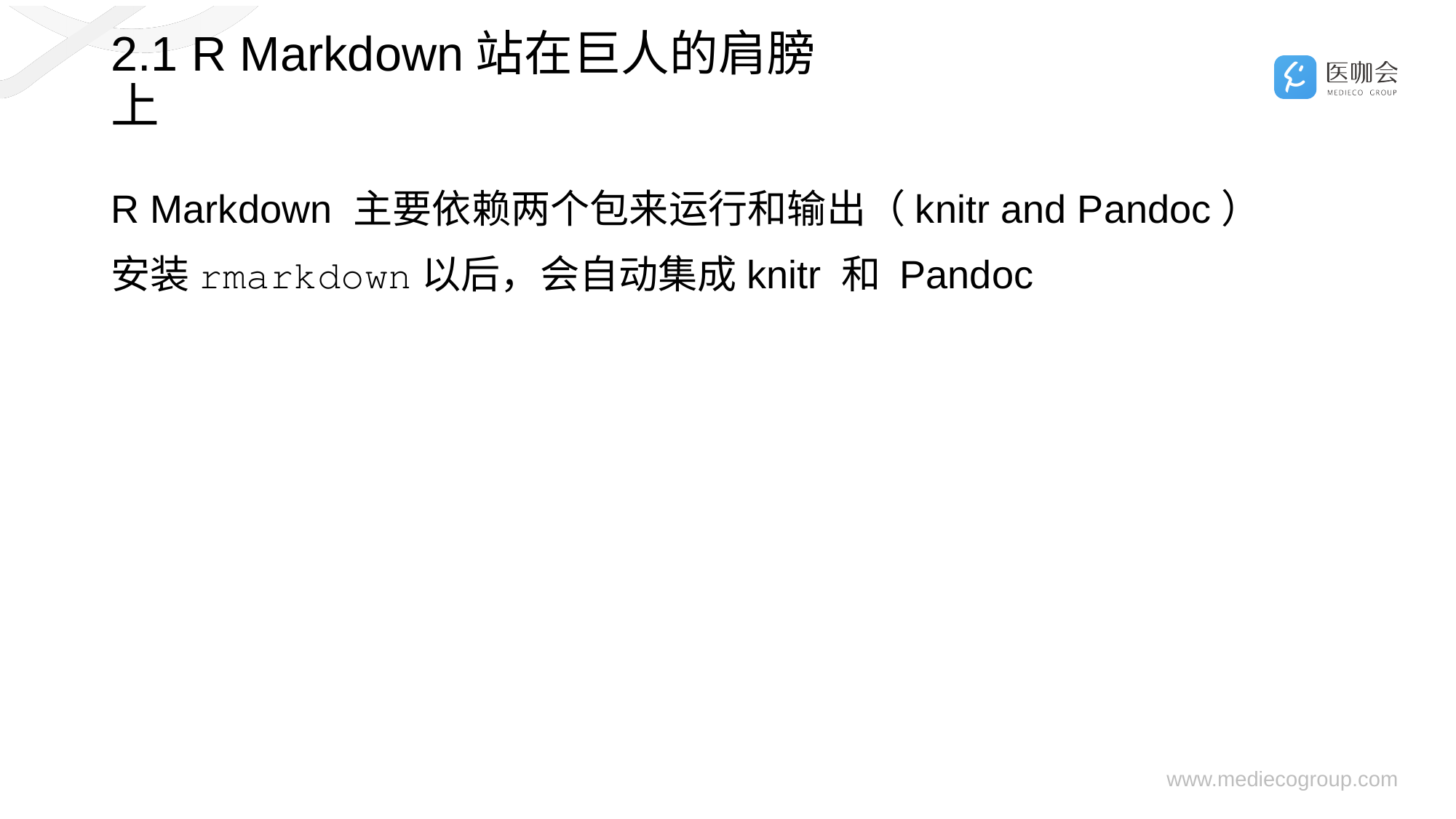

# 2.1 R Markdown站在巨人的肩膀上
R Markdown 主要依赖两个包来运行和输出（knitr and Pandoc）
安装rmarkdown以后，会自动集成knitr 和 Pandoc